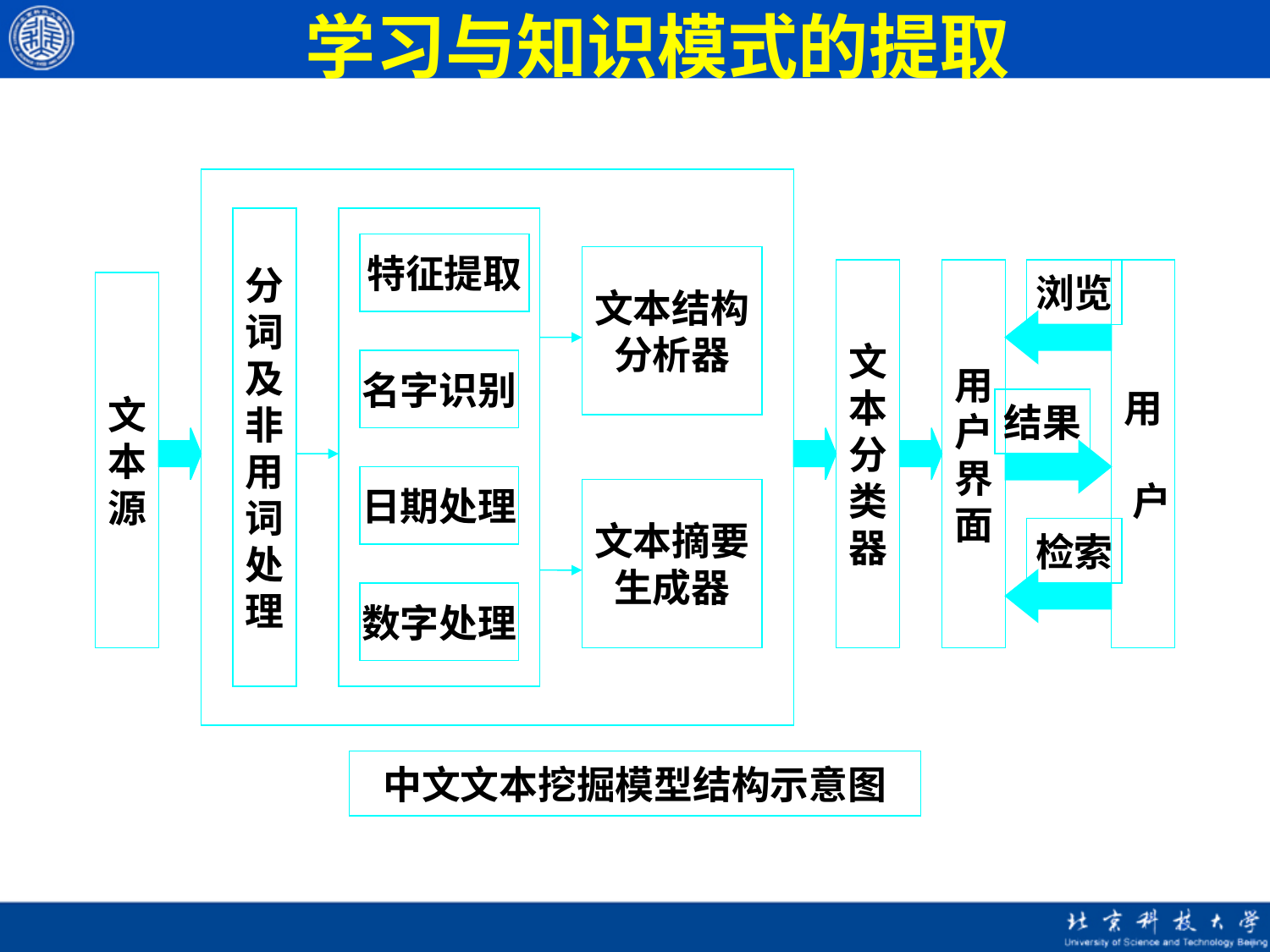

# 学习与知识模式的提取

分词及非用词处理

特征提取
文本结构分析器
文本分类器
用户界面
浏览
用

 户
文本源

名字识别
结果

日期处理
文本摘要生成器
检索

数字处理
中文文本挖掘模型结构示意图
35